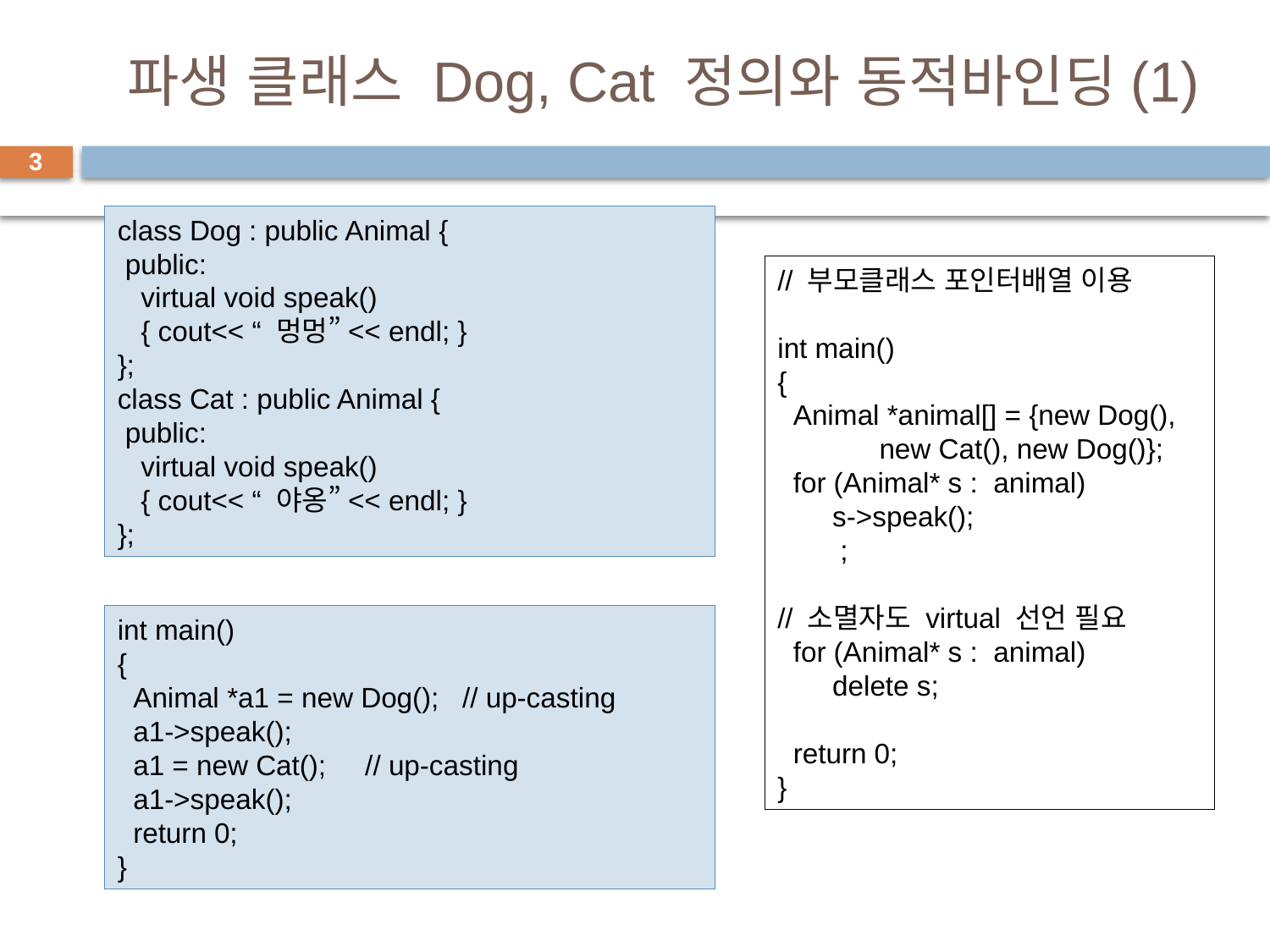

# 파생 클래스 Dog, Cat 정의와 동적바인딩(1)
3
class Dog : public Animal {
 public:
   virtual void speak()
   { cout<< “ 멍멍”<< endl; }
};
class Cat : public Animal {
 public:
   virtual void speak()
   { cout<< “ 야옹”<< endl; }
};
// 부모클래스 포인터배열 이용

int main()
{
  Animal *animal[] = {new Dog(),
             new Cat(), new Dog()};
  for (Animal* s :  animal)
       s->speak();
        ;

// 소멸자도 virtual 선언 필요
  for (Animal* s :  animal)
       delete s;

  return 0;
}
int main()
{
  Animal *a1 = new Dog();   // up-casting
  a1->speak();
  a1 = new Cat();     // up-casting
  a1->speak();
  return 0;
}